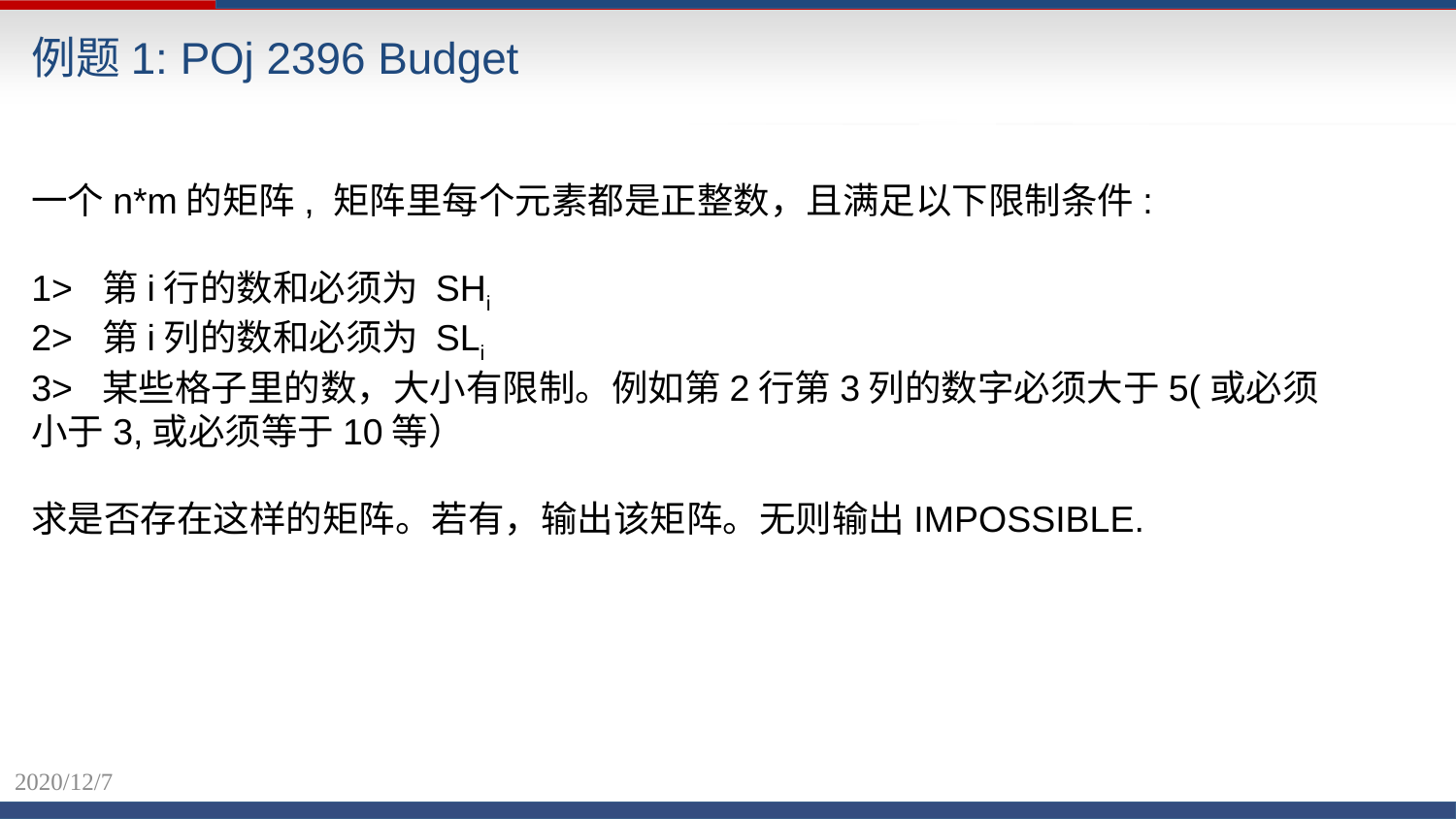

例题1: POj 2396 Budget

一个n*m的矩阵, 矩阵里每个元素都是正整数，且满足以下限制条件:
1>  第i行的数和必须为 SHi
2>  第i列的数和必须为 SLi
3>  某些格子里的数，大小有限制。例如第2行第3列的数字必须大于5(或必须小于3,或必须等于10等）

求是否存在这样的矩阵。若有，输出该矩阵。无则输出IMPOSSIBLE.

2020/12/7